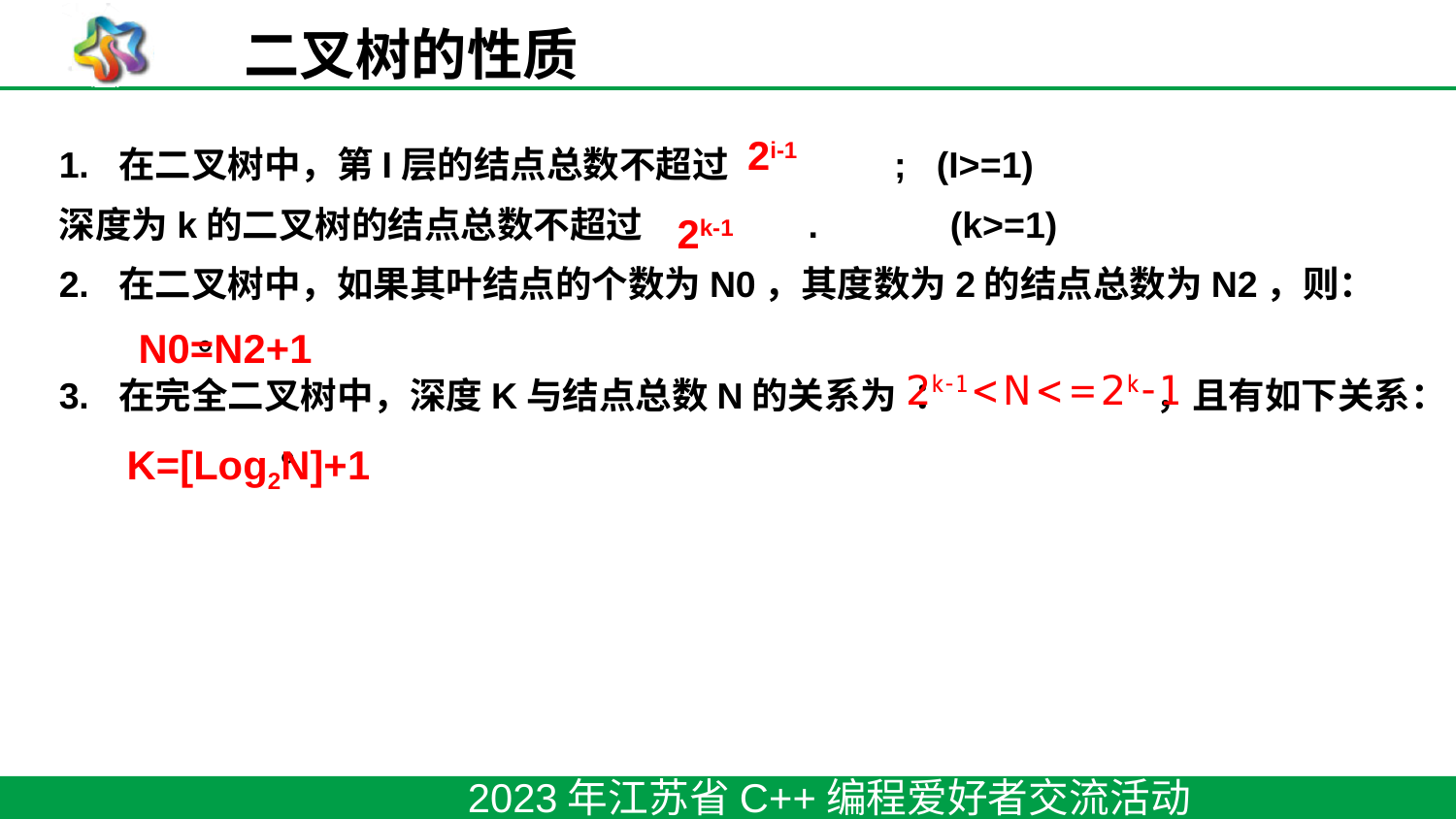

# 二叉树的性质
2i-1
1.  在二叉树中，第I层的结点总数不超过                   ;   (I>=1)
深度为k的二叉树的结点总数不超过                   .             (k>=1)
2.  在二叉树中，如果其叶结点的个数为N0，其度数为2的结点总数为N2，则：                       。
3.  在完全二叉树中，深度K与结点总数N的关系为  ：                         ，且有如下关系：                           。
2k-1
N0=N2+1
2k-1<N<=2k-1
K=[Log2N]+1